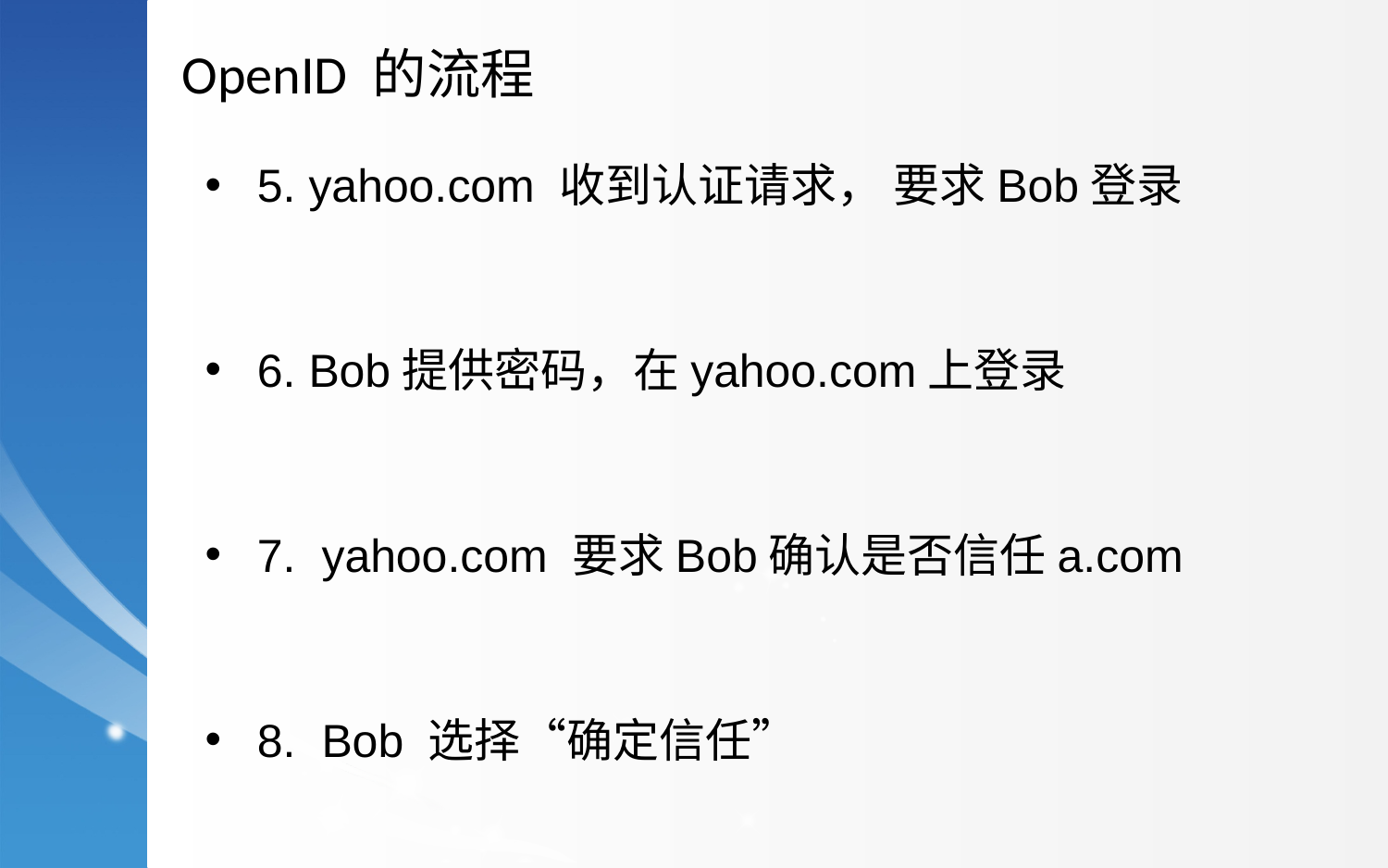

OpenID 的流程
5. yahoo.com 收到认证请求， 要求Bob登录

6. Bob提供密码，在yahoo.com上登录

7.  yahoo.com 要求Bob确认是否信任a.com

8.  Bob 选择“确定信任”